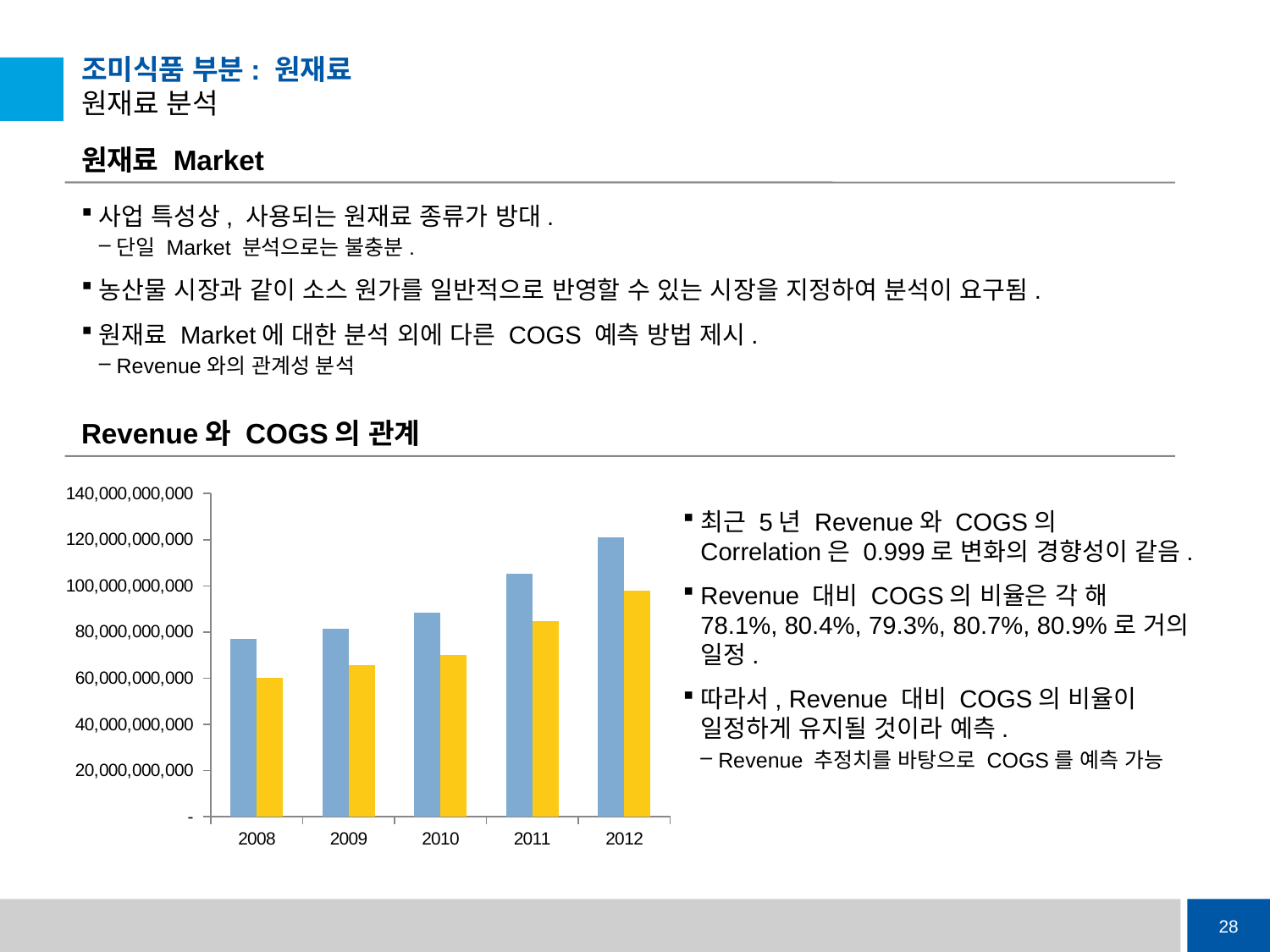

# 조미식품 부분: 원재료 원재료 분석
원재료 Market

사업 특성상, 사용되는 원재료 종류가 방대.
단일 Market 분석으로는 불충분.
농산물 시장과 같이 소스 원가를 일반적으로 반영할 수 있는 시장을 지정하여 분석이 요구됨.
원재료 Market에 대한 분석 외에 다른 COGS 예측 방법 제시.
Revenue와의 관계성 분석
Revenue와 COGS의 관계

### Chart

| Category |  |  |
|---|---|---|
| 2008 | 77158442491.0 | 60245080347.0 |
| 2009 | 81481638521.0 | 65520294014.0 |
| 2010 | 88551581979.0 | 70191120899.0 |
| 2011 | 105183691833.0 | 84869082261.0 |
| 2012 | 121005668376.0 | 97927308209.0 |
최근 5년 Revenue와 COGS의 Correlation은 0.999로 변화의 경향성이 같음.
Revenue 대비 COGS의 비율은 각 해 78.1%, 80.4%, 79.3%, 80.7%, 80.9%로 거의 일정.
따라서, Revenue 대비 COGS의 비율이 일정하게 유지될 것이라 예측.
Revenue 추정치를 바탕으로 COGS를 예측 가능